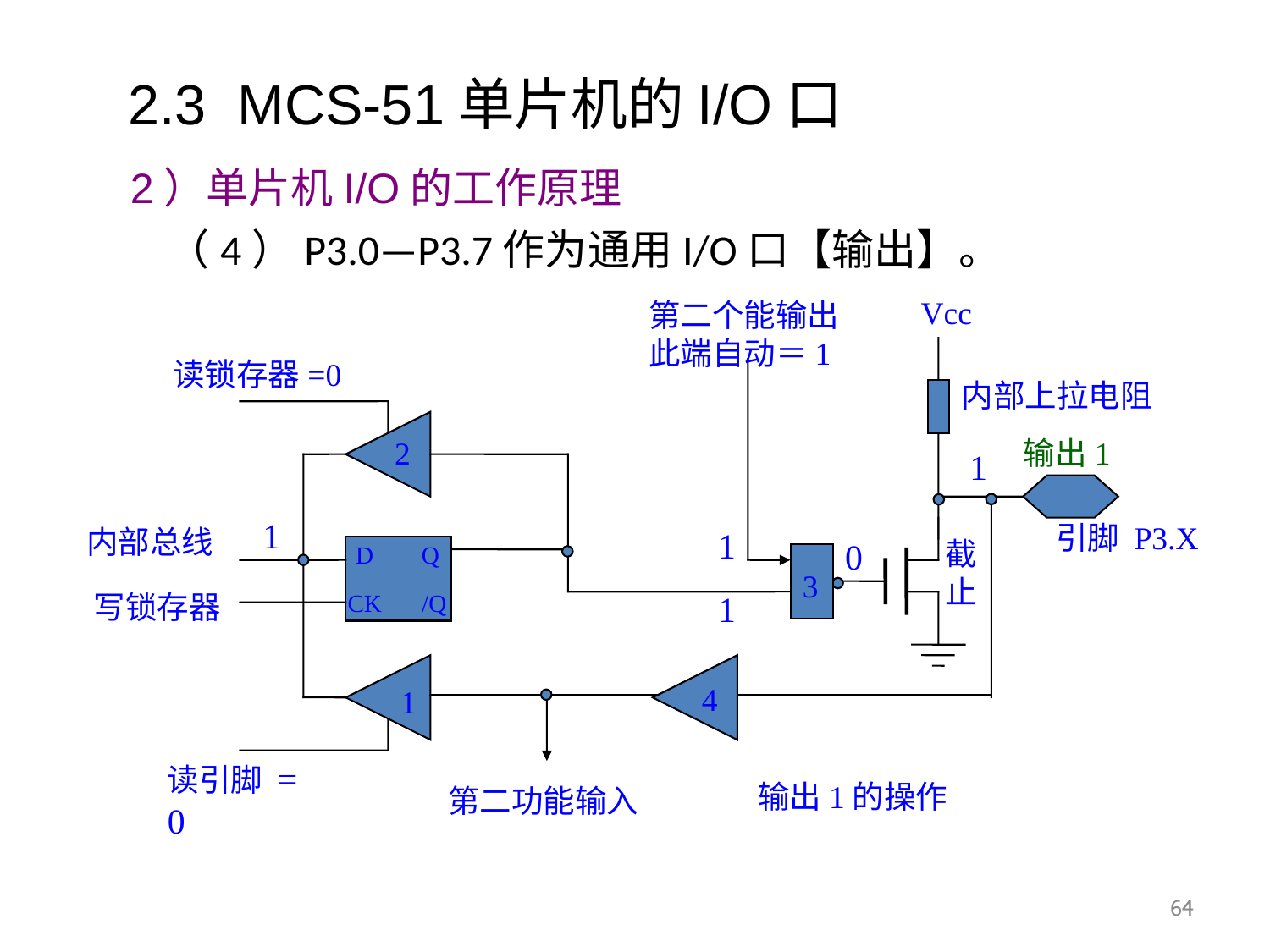

# 2.3  MCS-51单片机的I/O口
2）单片机I/O的工作原理
   （4）P3.0—P3.7作为通用I/O口【输出】。
Vcc
第二个能输出此端自动＝1

读锁存器=0

内部上拉电阻

输出1
2

1

1
引脚 P3.X
内部总线
1

0
截止
D
Q

3

写锁存器
CK
/Q
1

4
1

读引脚 = 0

输出1的操作
        第二功能输入
64